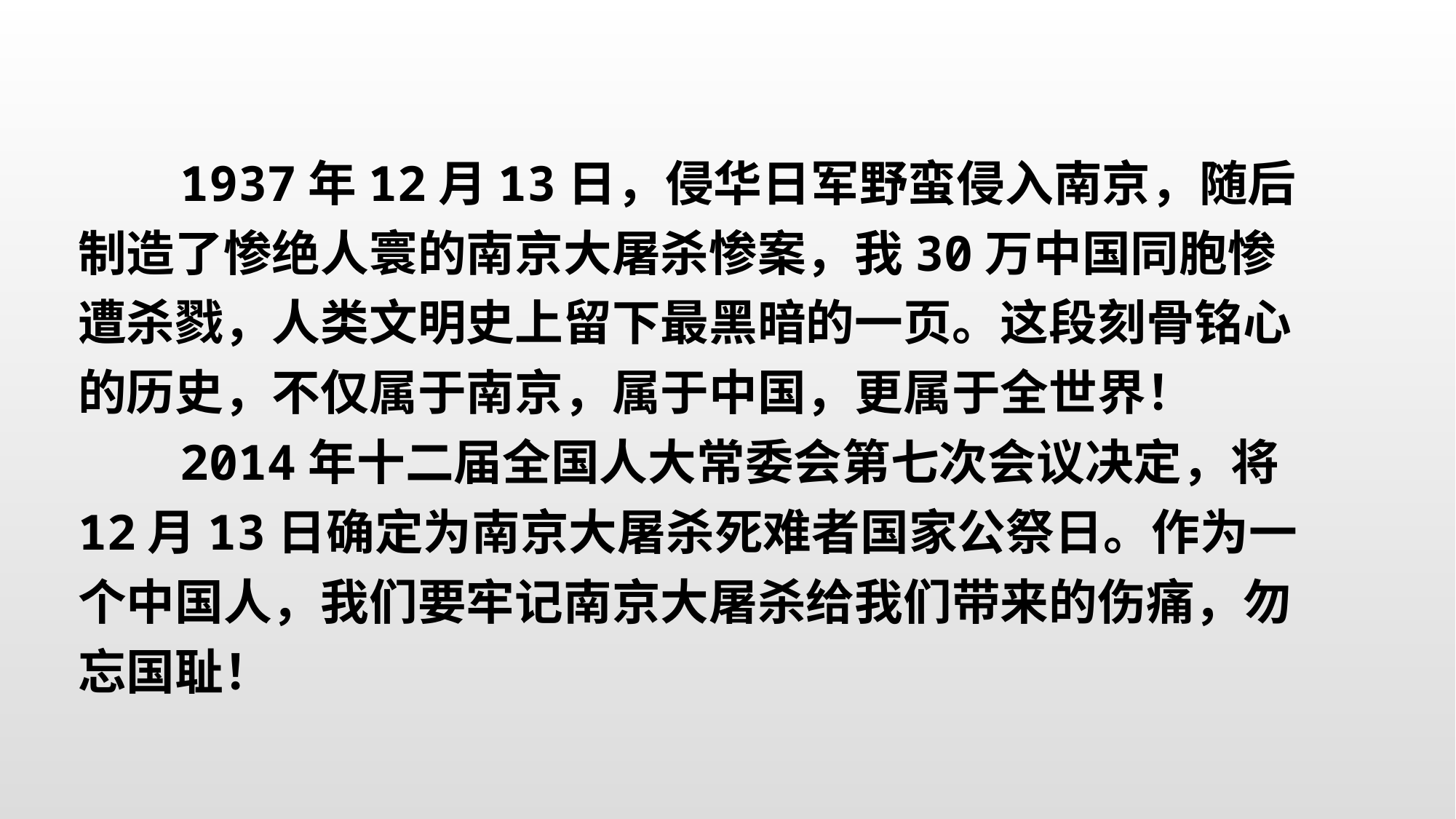

1937年12月13日，侵华日军野蛮侵入南京，随后制造了惨绝人寰的南京大屠杀惨案，我30万中国同胞惨遭杀戮，人类文明史上留下最黑暗的一页。这段刻骨铭心的历史，不仅属于南京，属于中国，更属于全世界！
2014年十二届全国人大常委会第七次会议决定，将12月13日确定为南京大屠杀死难者国家公祭日。作为一个中国人，我们要牢记南京大屠杀给我们带来的伤痛，勿忘国耻！